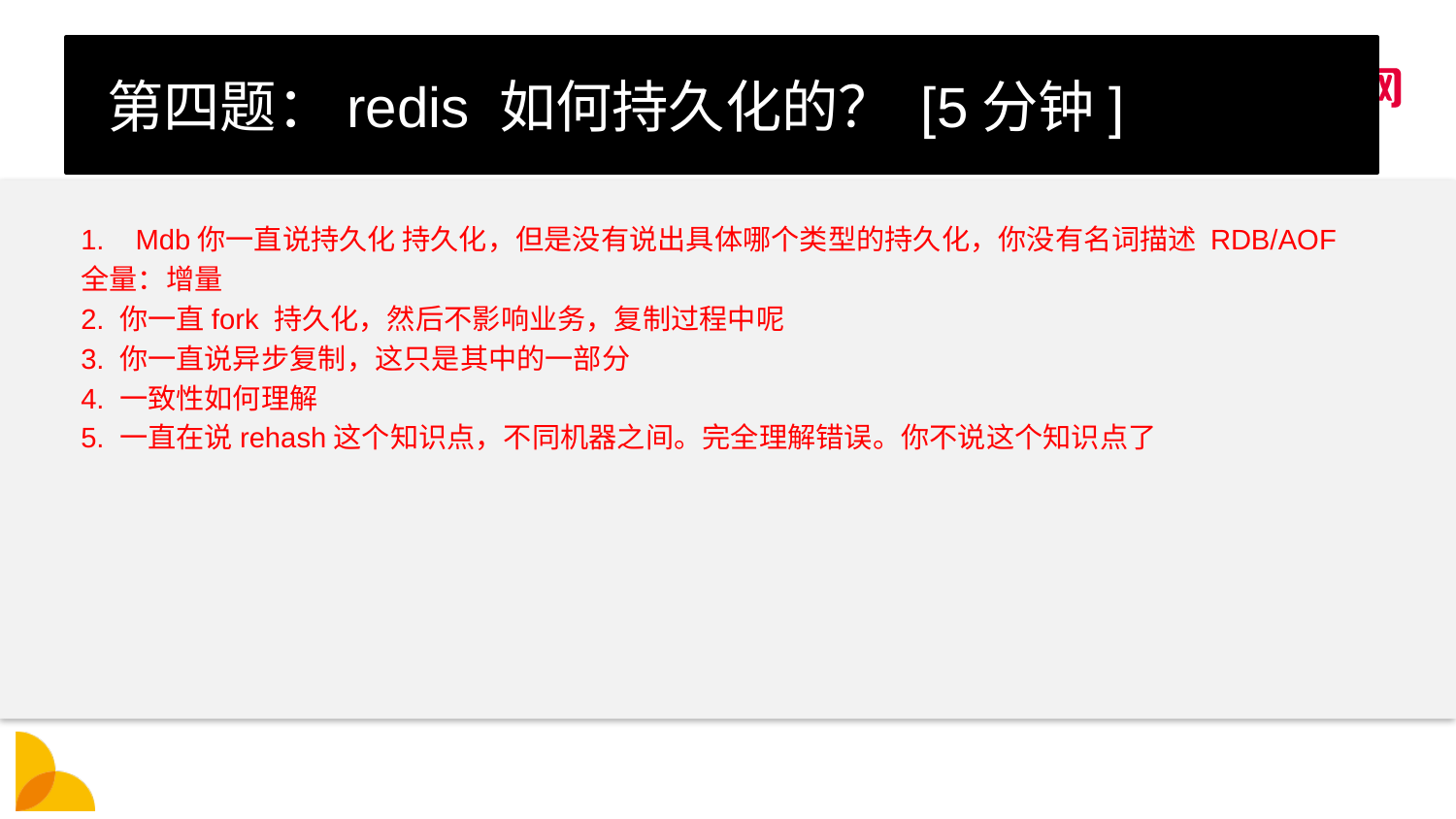

# 第四题：redis 如何持久化的？ [5分钟]
Mdb你一直说持久化 持久化，但是没有说出具体哪个类型的持久化，你没有名词描述 RDB/AOF
全量：增量
2. 你一直fork 持久化，然后不影响业务，复制过程中呢
3. 你一直说异步复制，这只是其中的一部分
4. 一致性如何理解
5. 一直在说rehash这个知识点，不同机器之间。完全理解错误。你不说这个知识点了